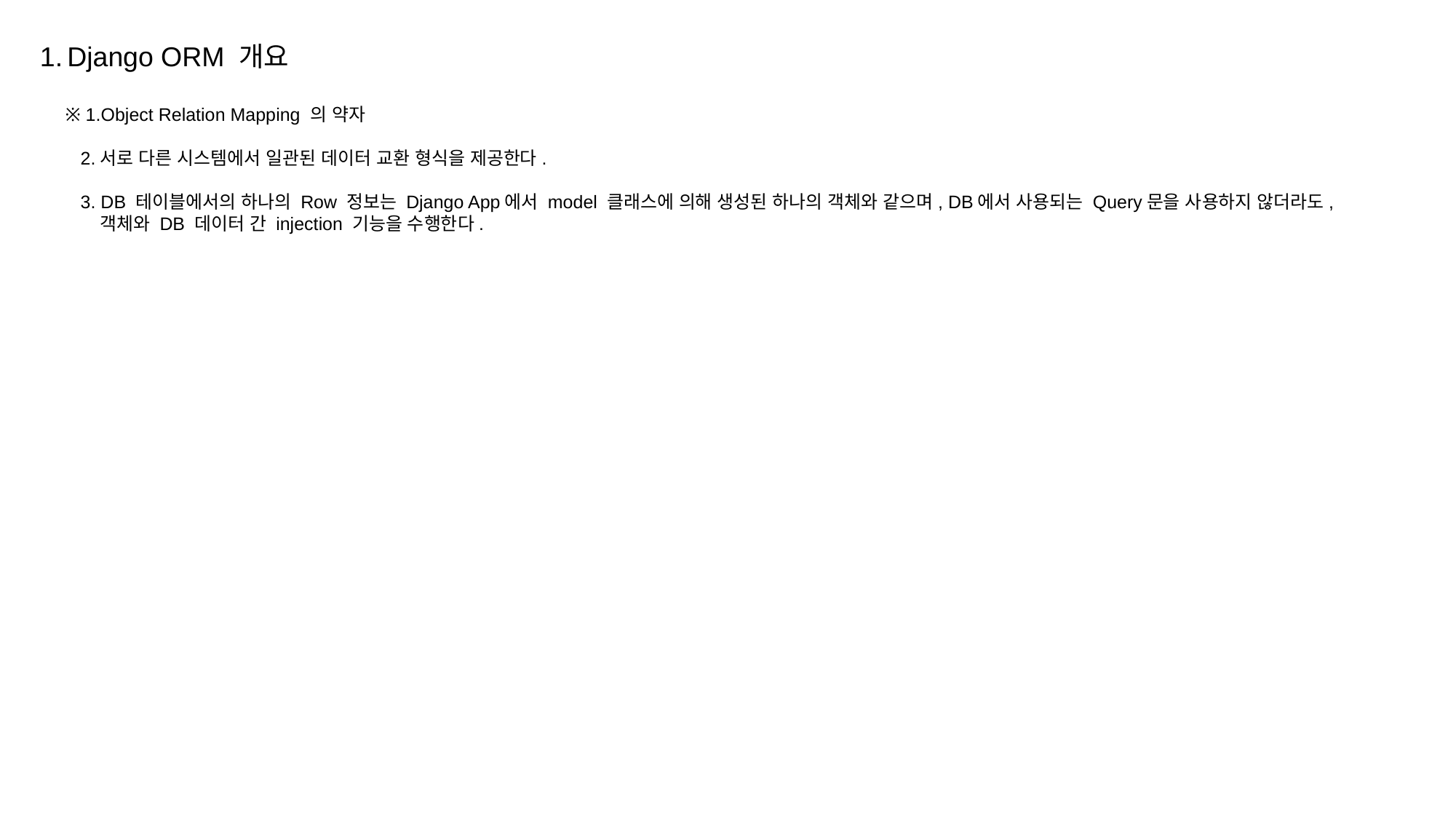

Django ORM 개요
※ 1.Object Relation Mapping 의 약자

   2.서로 다른 시스템에서 일관된 데이터 교환 형식을 제공한다.

   3. DB 테이블에서의 하나의 Row 정보는 Django App에서 model 클래스에 의해 생성된 하나의 객체와 같으며, DB에서 사용되는 Query문을 사용하지 않더라도,
      객체와 DB 데이터 간 injection 기능을 수행한다.